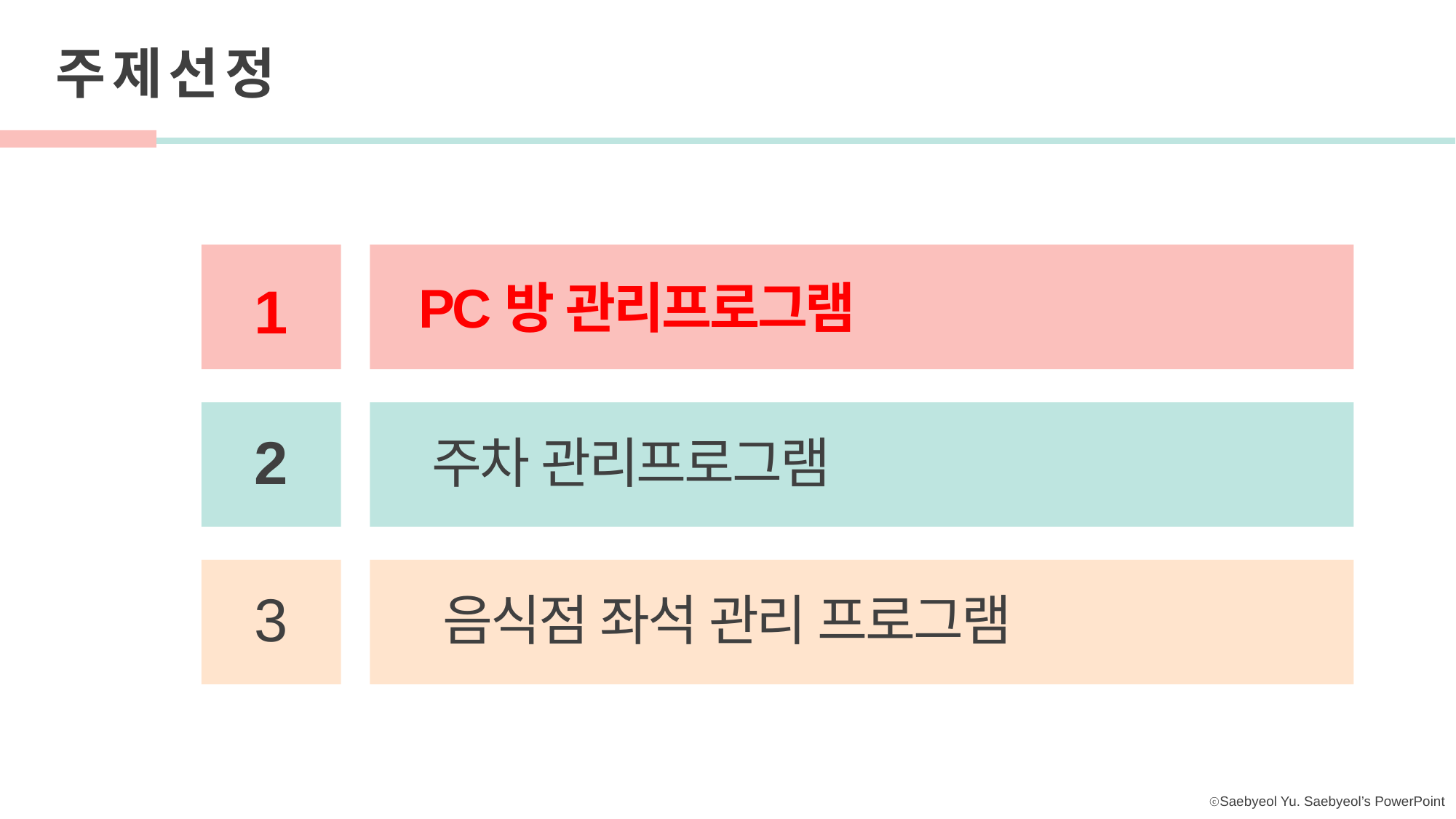

주 제 선 정

1
PC방 관리프로그램

2
주차 관리프로그램

3
음식점 좌석 관리 프로그램